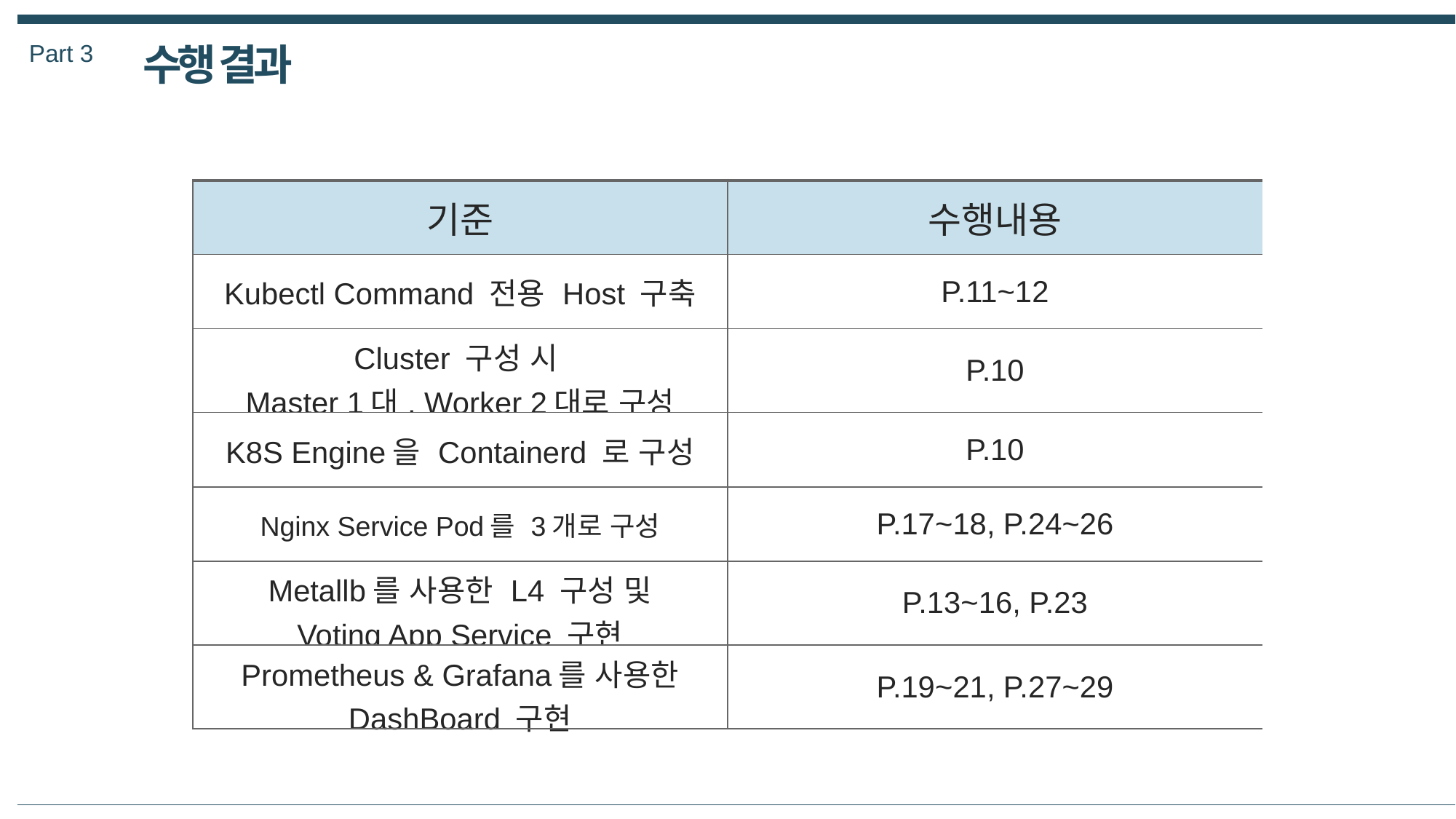

Part 3
수행 결과
| 기준 | 수행내용 |
| --- | --- |
| Kubectl Command 전용 Host 구축 | P.11~12 |
| Cluster 구성 시 Master 1대, Worker 2대로 구성 | P.10 |
| K8S Engine을 Containerd 로 구성 | P.10 |
| Nginx Service Pod를 3개로 구성 | P.17~18, P.24~26 |
| Metallb를 사용한 L4 구성 및 Voting App Service 구현 | P.13~16, P.23 |
| Prometheus & Grafana를 사용한 DashBoard 구현 | P.19~21, P.27~29 |